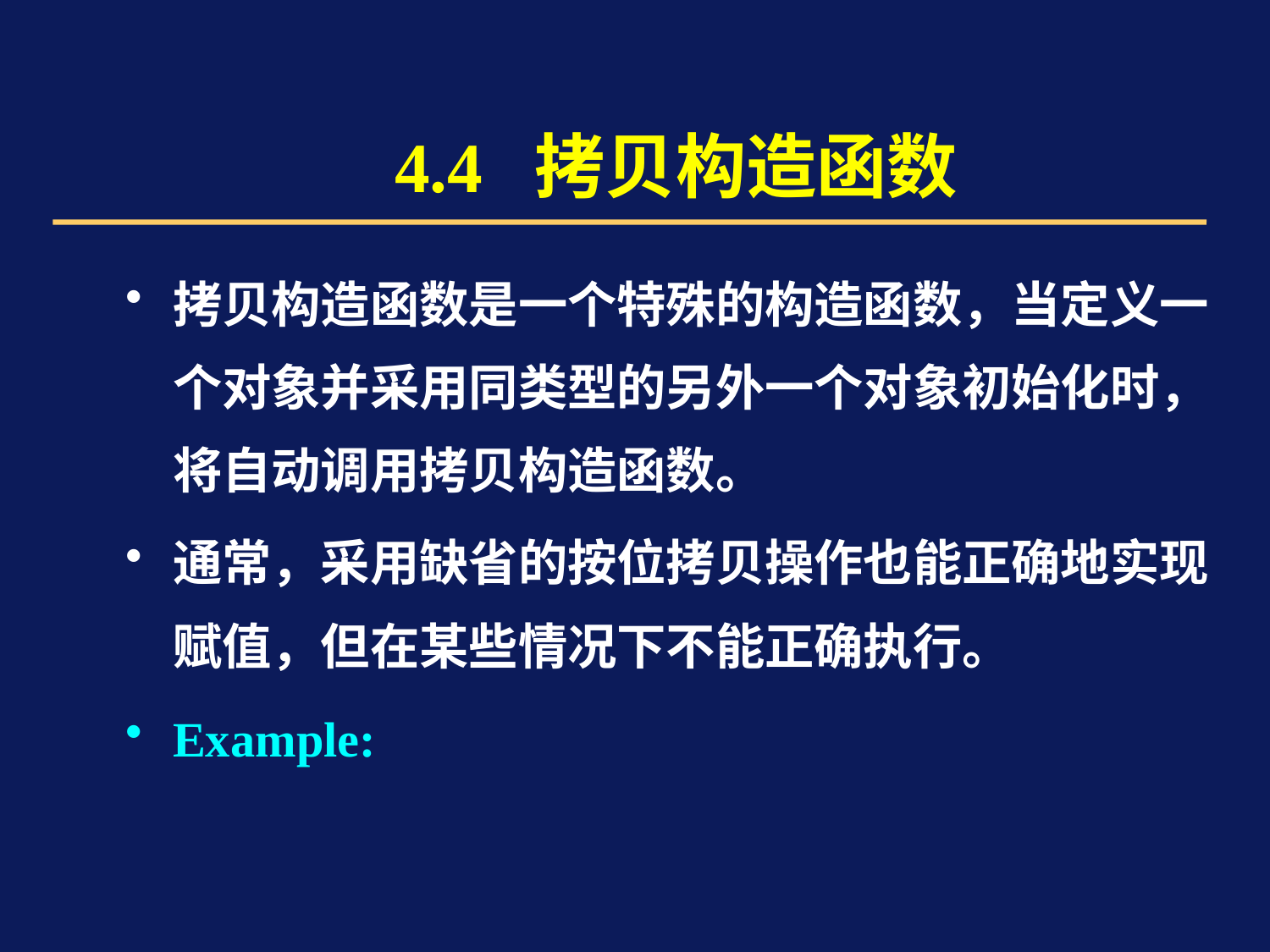

# 4.4  拷贝构造函数
拷贝构造函数是一个特殊的构造函数，当定义一个对象并采用同类型的另外一个对象初始化时，将自动调用拷贝构造函数。
通常，采用缺省的按位拷贝操作也能正确地实现赋值，但在某些情况下不能正确执行。
Example:
28